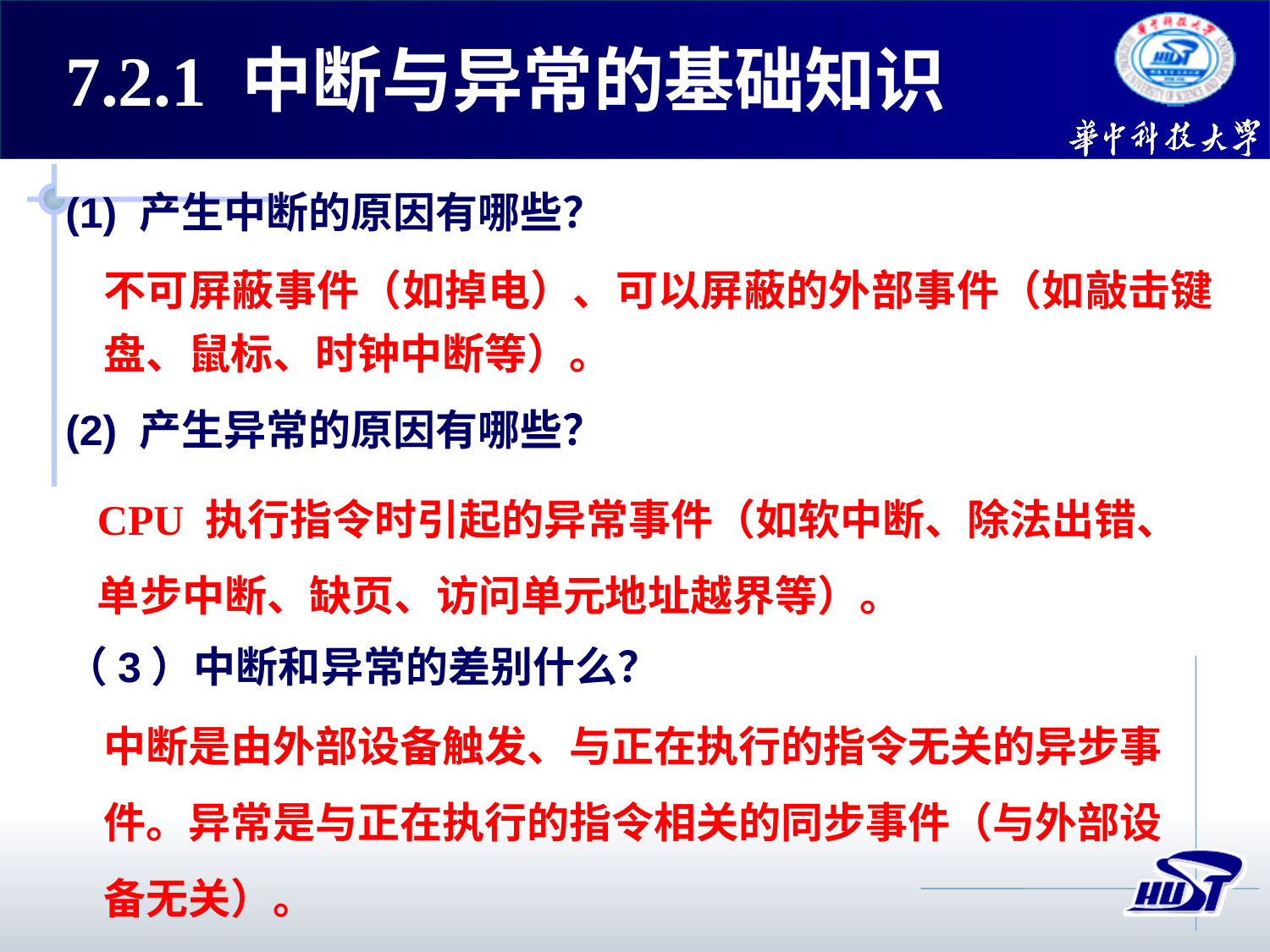

# 7.2.1 中断与异常的基础知识
(1) 产生中断的原因有哪些？
不可屏蔽事件（如掉电）、可以屏蔽的外部事件（如敲击键盘、鼠标、时钟中断等）。
(2) 产生异常的原因有哪些？
CPU 执行指令时引起的异常事件（如软中断、除法出错、单步中断、缺页、访问单元地址越界等）。
（3）中断和异常的差别什么？
中断是由外部设备触发、与正在执行的指令无关的异步事件。异常是与正在执行的指令相关的同步事件（与外部设备无关）。